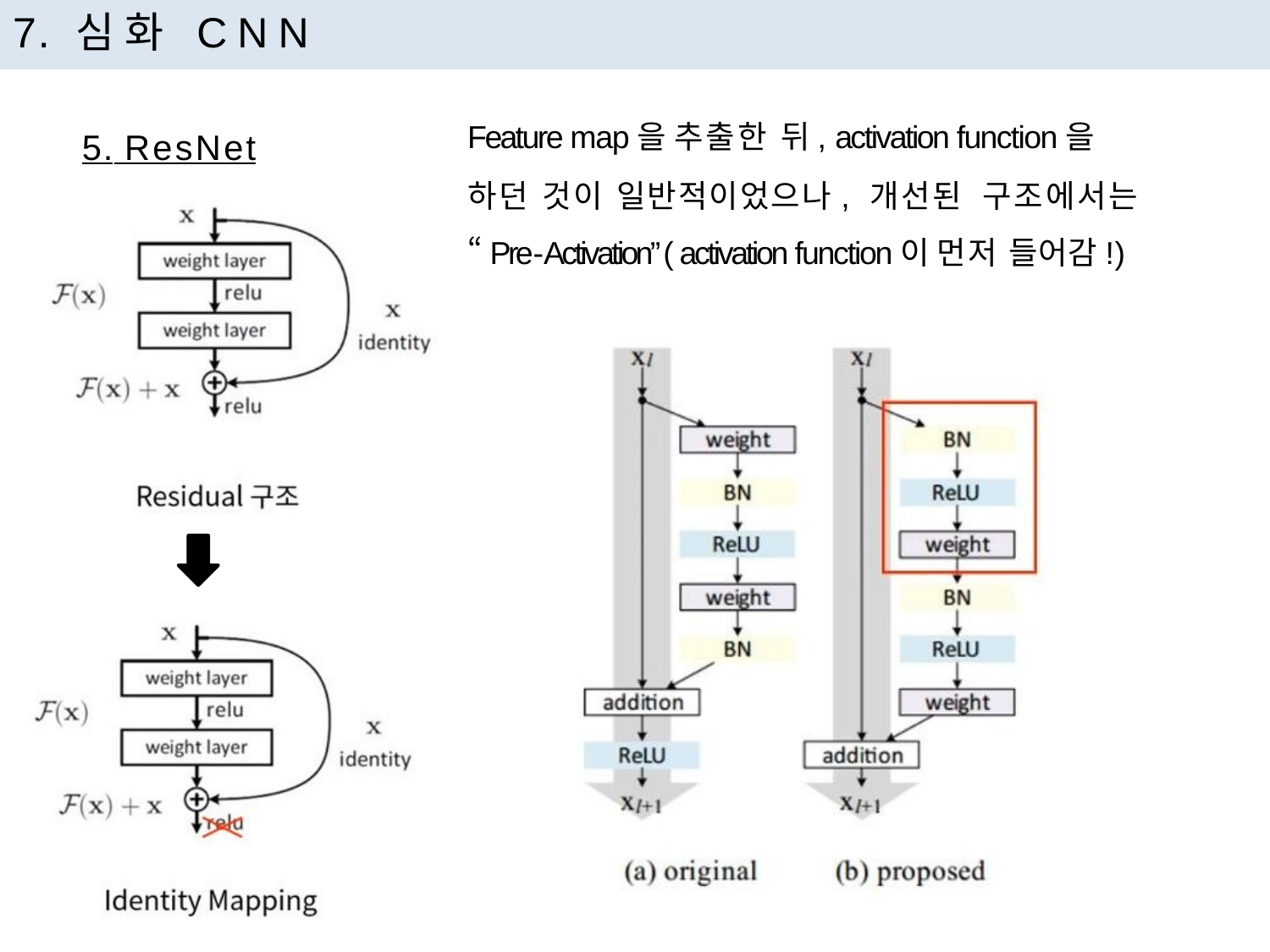

# 7. 심화 CNN
Feature map을 추출한 뒤, activation function을
하던 것이 일반적이었으나, 개선된 구조에서는 “Pre-Activation” ( activation function이 먼저 들어감!)
5. ResNet